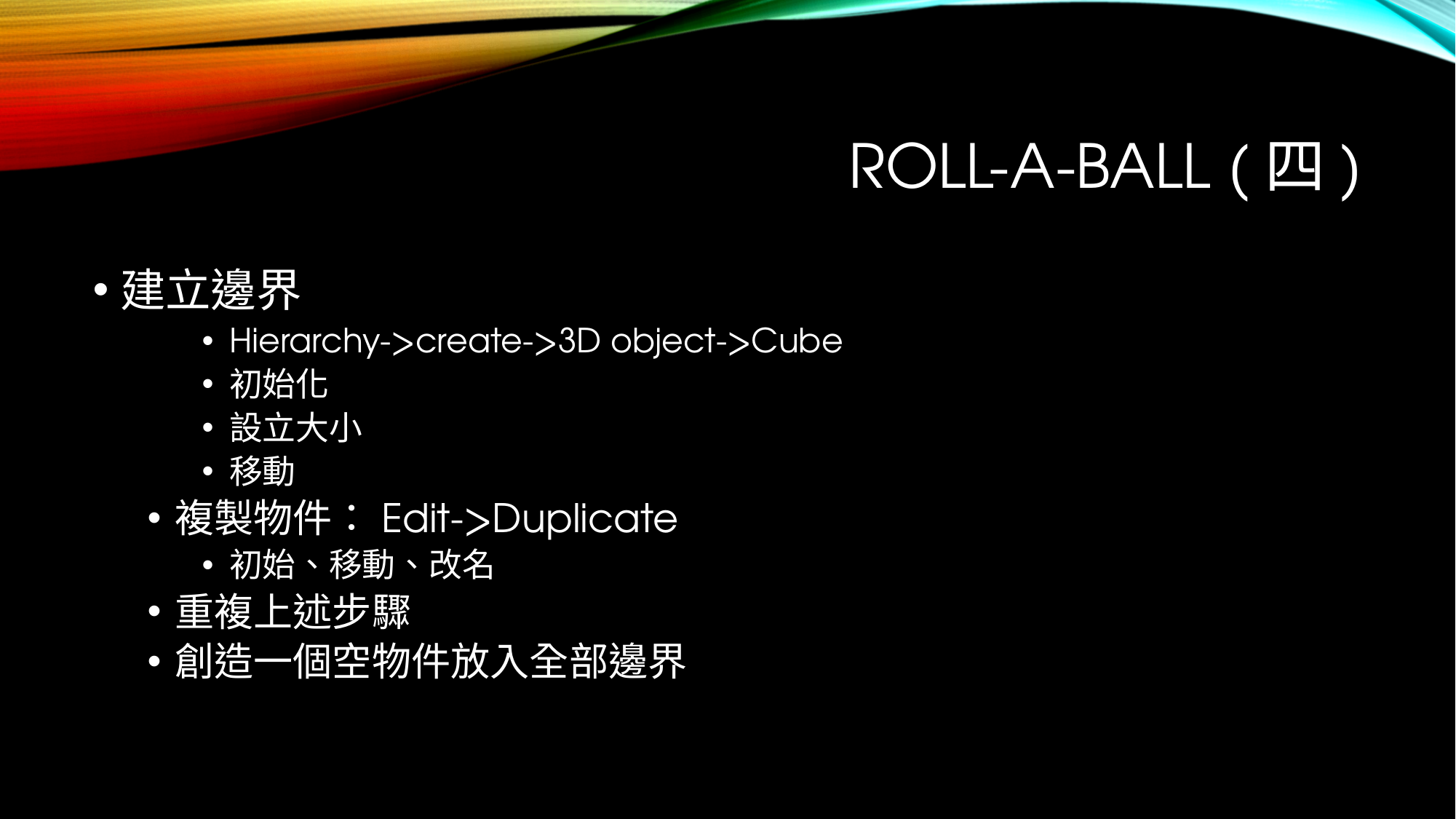

# Roll-A-Ball (四)
建立邊界
Hierarchy->create->3D object->Cube
初始化
設立大小
移動
複製物件：Edit->Duplicate
初始、移動、改名
重複上述步驟
創造一個空物件放入全部邊界